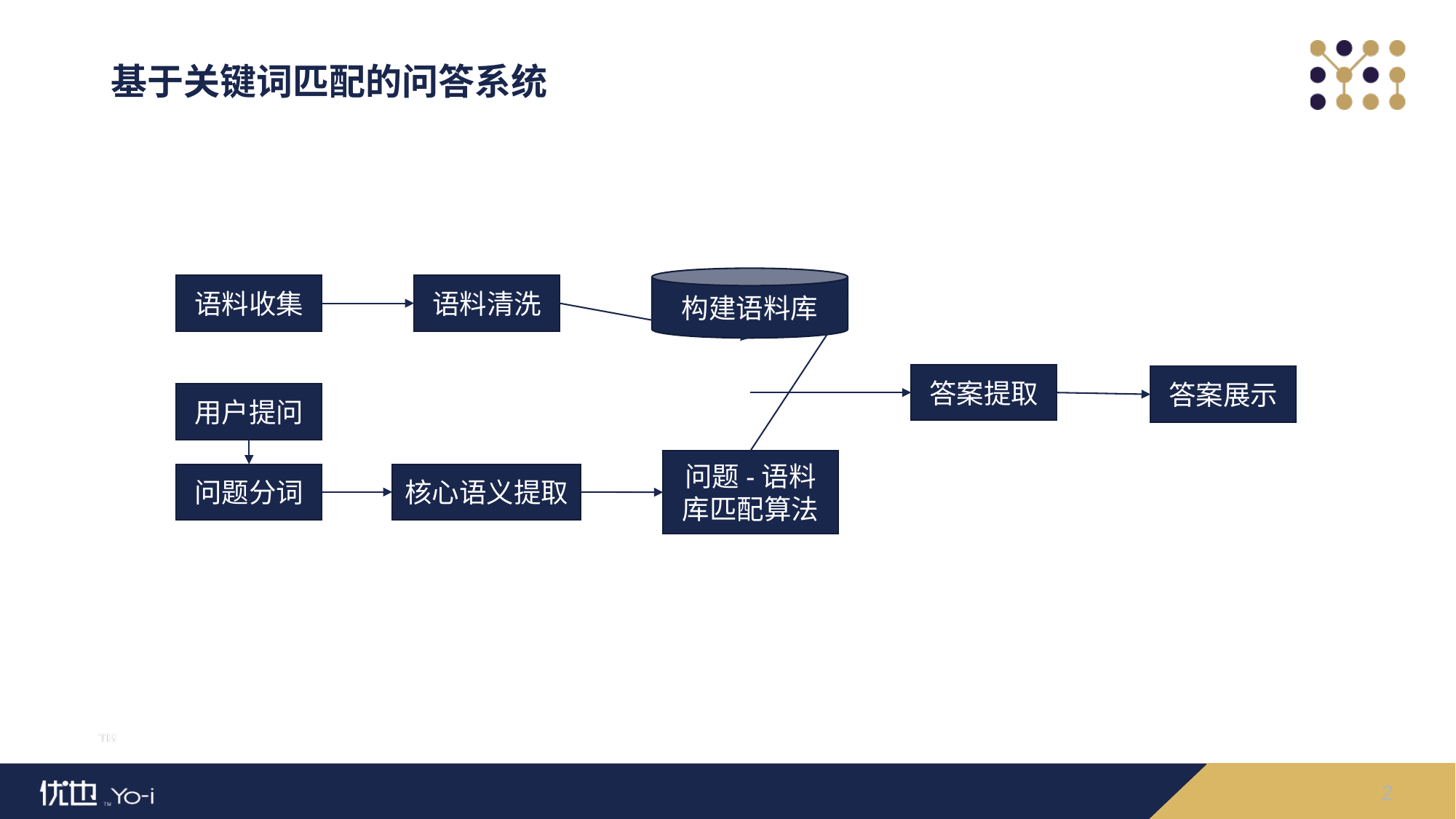

# 基于关键词匹配的问答系统
构建语料库
语料收集
语料清洗
答案提取
答案展示
用户提问
问题-语料库匹配算法
问题分词
核心语义提取
2